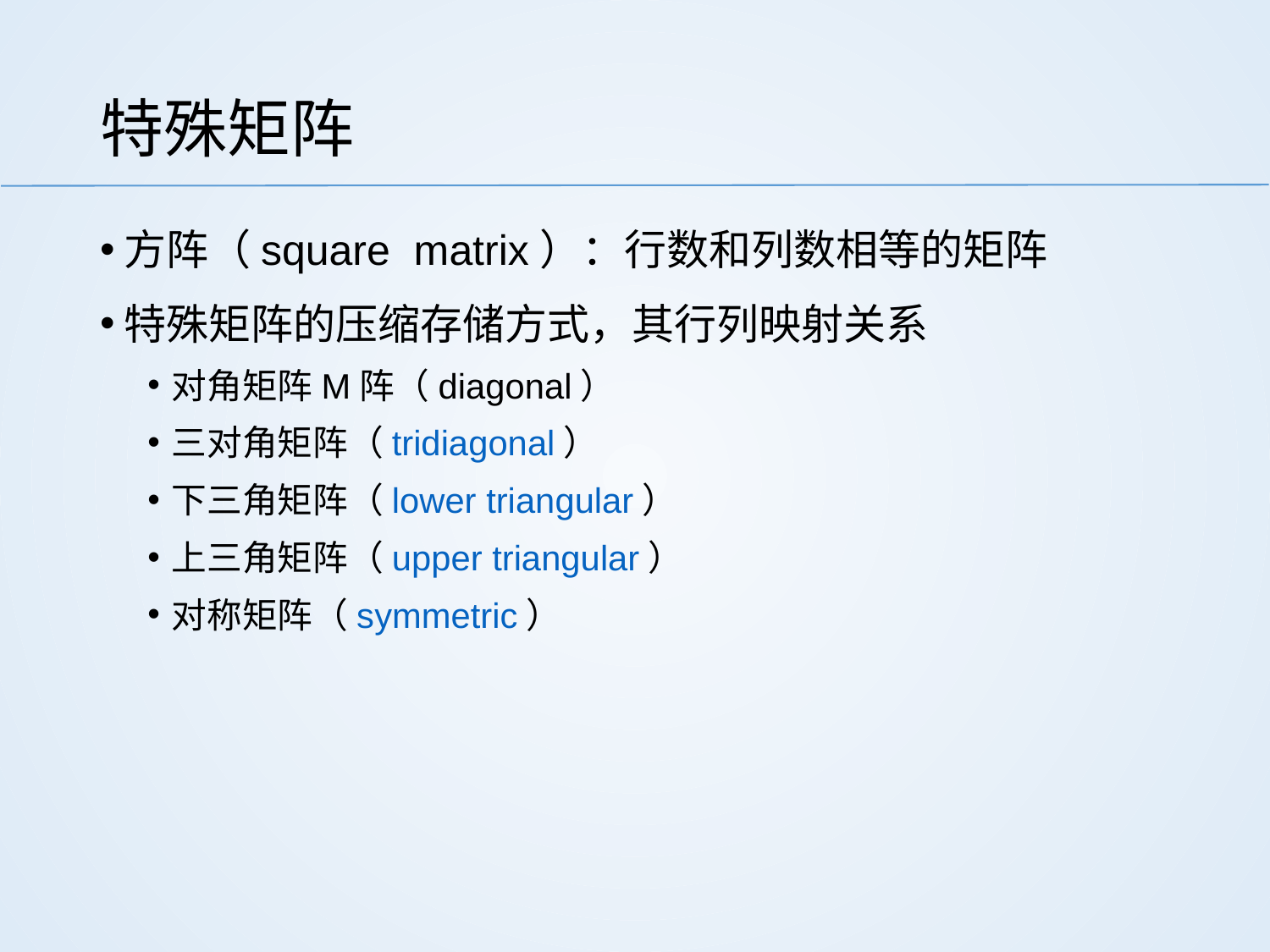

# 特殊矩阵
方阵（square  matrix）：行数和列数相等的矩阵
特殊矩阵的压缩存储方式，其行列映射关系
对角矩阵M阵（diagonal）
三对角矩阵（tridiagonal）
下三角矩阵（lower triangular）
上三角矩阵（upper triangular）
对称矩阵（symmetric）